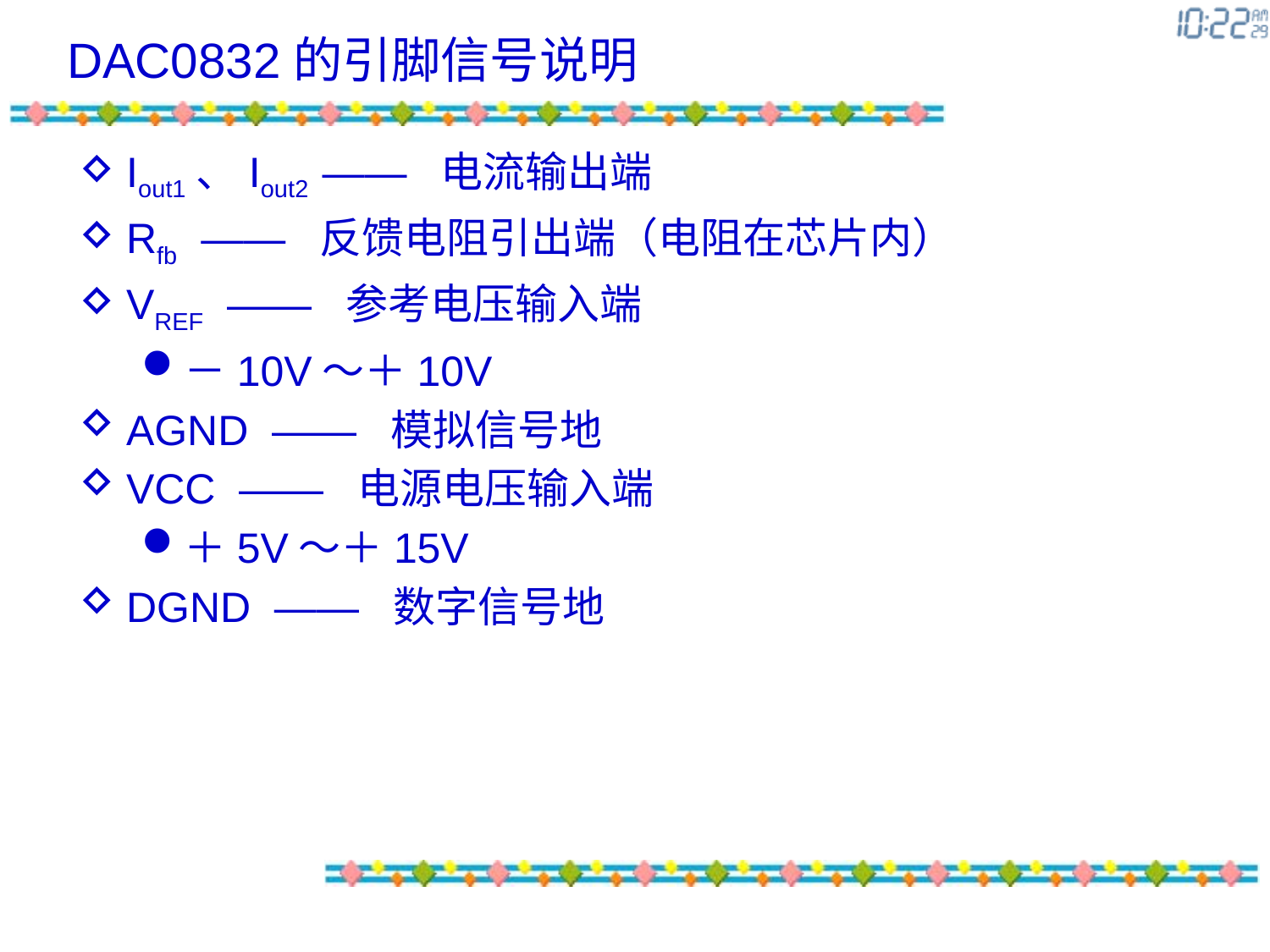

DAC0832的引脚信号说明
Iout1、Iout2  ——  电流输出端
Rfb  ——  反馈电阻引出端（电阻在芯片内）
VREF  ——  参考电压输入端
－10V～＋10V
AGND  ——  模拟信号地
VCC  ——  电源电压输入端
＋5V～＋15V
DGND  ——  数字信号地